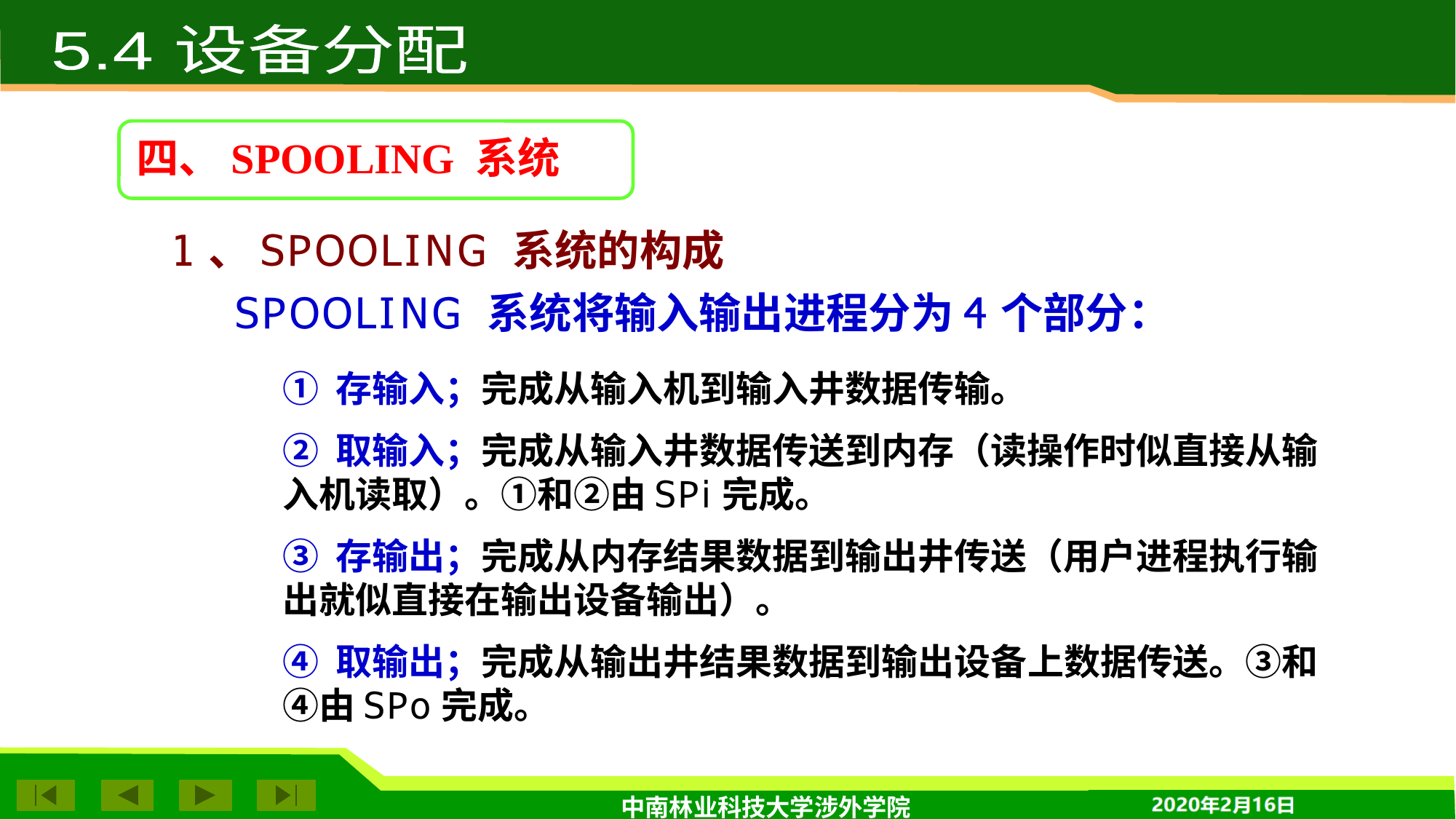

5.4 设备分配

四、SPOOLING 系统
1、SPOOLING 系统的构成
SPOOLING 系统将输入输出进程分为4个部分：

① 存输入；完成从输入机到输入井数据传输。
② 取输入；完成从输入井数据传送到内存（读操作时似直接从输入机读取）。①和②由SPi完成。
③ 存输出；完成从内存结果数据到输出井传送（用户进程执行输出就似直接在输出设备输出）。
④ 取输出；完成从输出井结果数据到输出设备上数据传送。③和④由SPo完成。